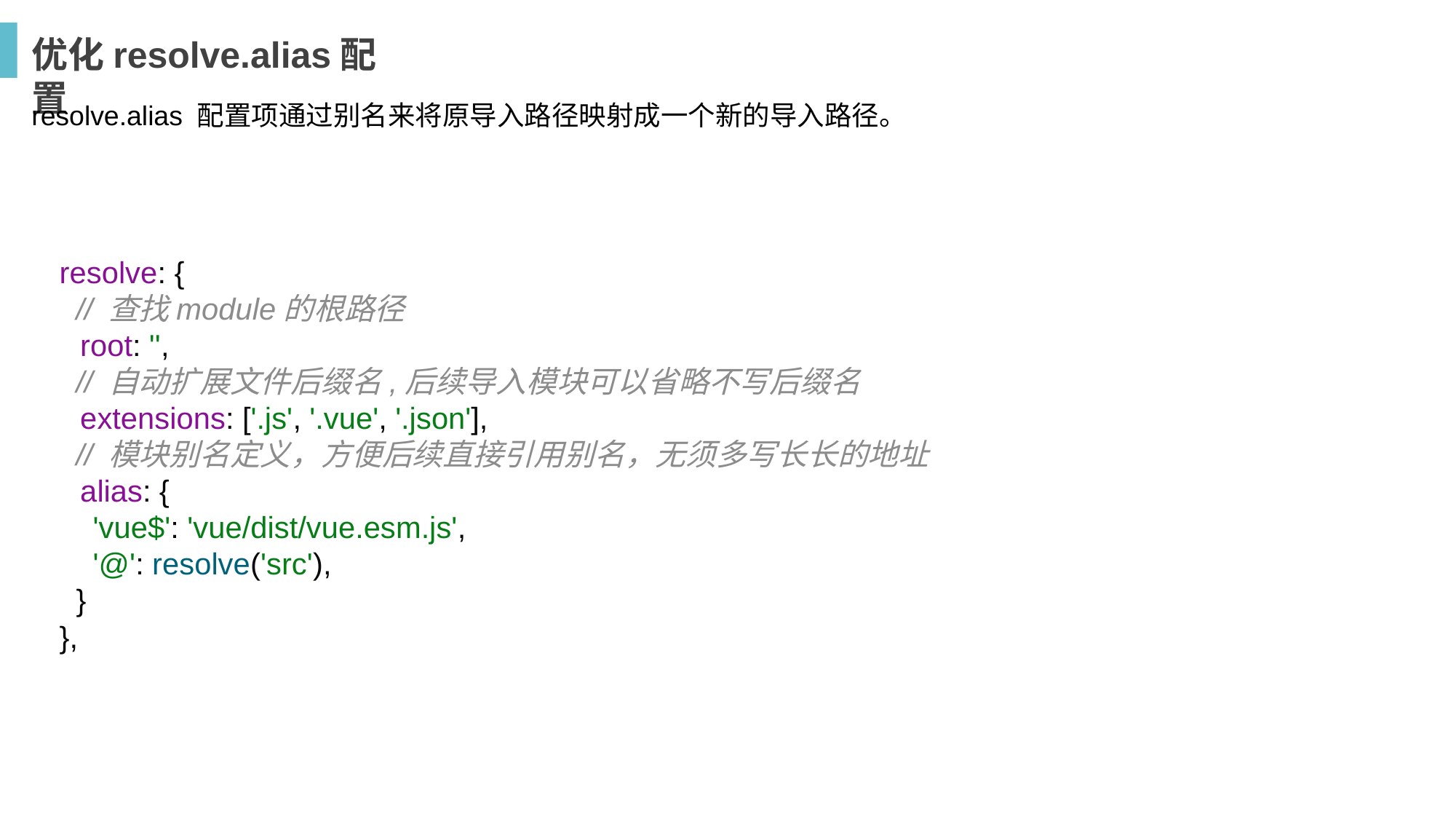

优化resolve.alias配置
resolve.alias 配置项通过别名来将原导入路径映射成一个新的导入路径。
resolve: {
  // 查找module的根路径
  root: '',
  // 自动扩展文件后缀名,后续导入模块可以省略不写后缀名
  extensions: ['.js', '.vue', '.json'],
  // 模块别名定义，方便后续直接引用别名，无须多写长长的地址
  alias: {
    'vue$': 'vue/dist/vue.esm.js',
    '@': resolve('src'),
  }
},